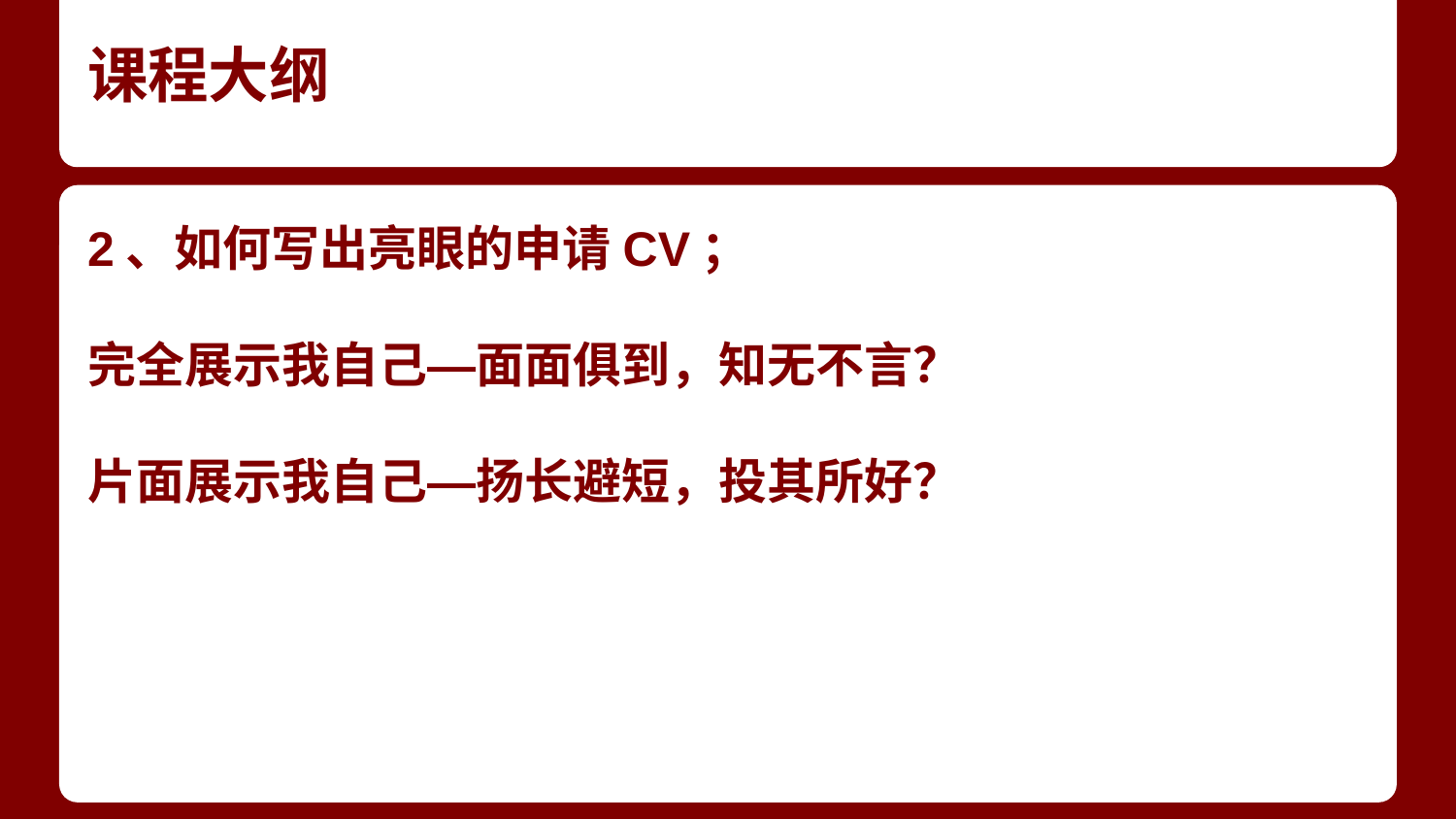

# 课程大纲
2、如何写出亮眼的申请CV；

完全展示我自己—面面俱到，知无不言？

片面展示我自己—扬长避短，投其所好？